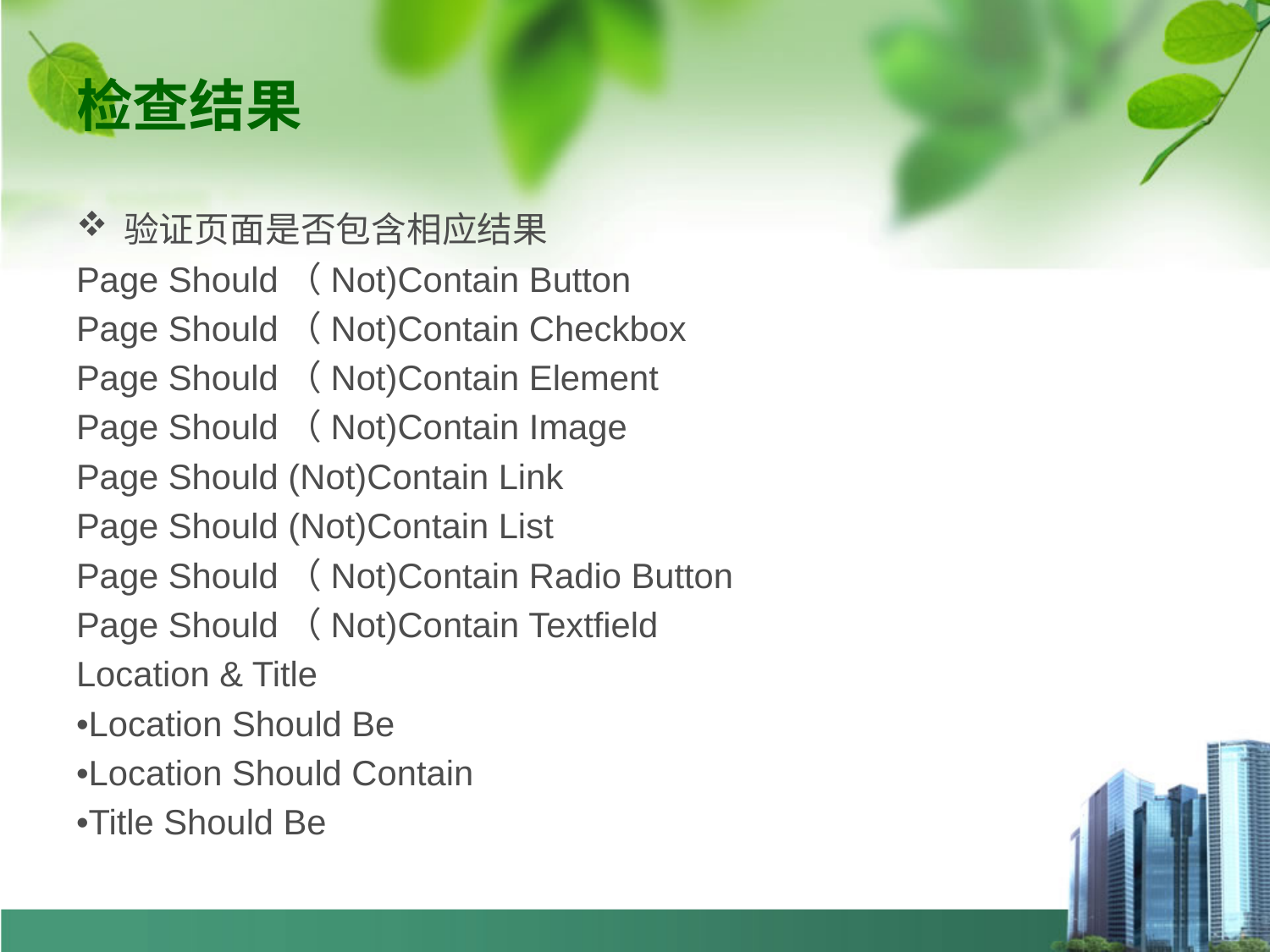

# 检查结果
验证页面是否包含相应结果
Page Should（Not)Contain Button
Page Should（Not)Contain Checkbox
Page Should（Not)Contain Element
Page Should（Not)Contain Image
Page Should (Not)Contain Link
Page Should (Not)Contain List
Page Should（Not)Contain Radio Button
Page Should（Not)Contain Textfield
Location & Title
•Location Should Be
•Location Should Contain
•Title Should Be